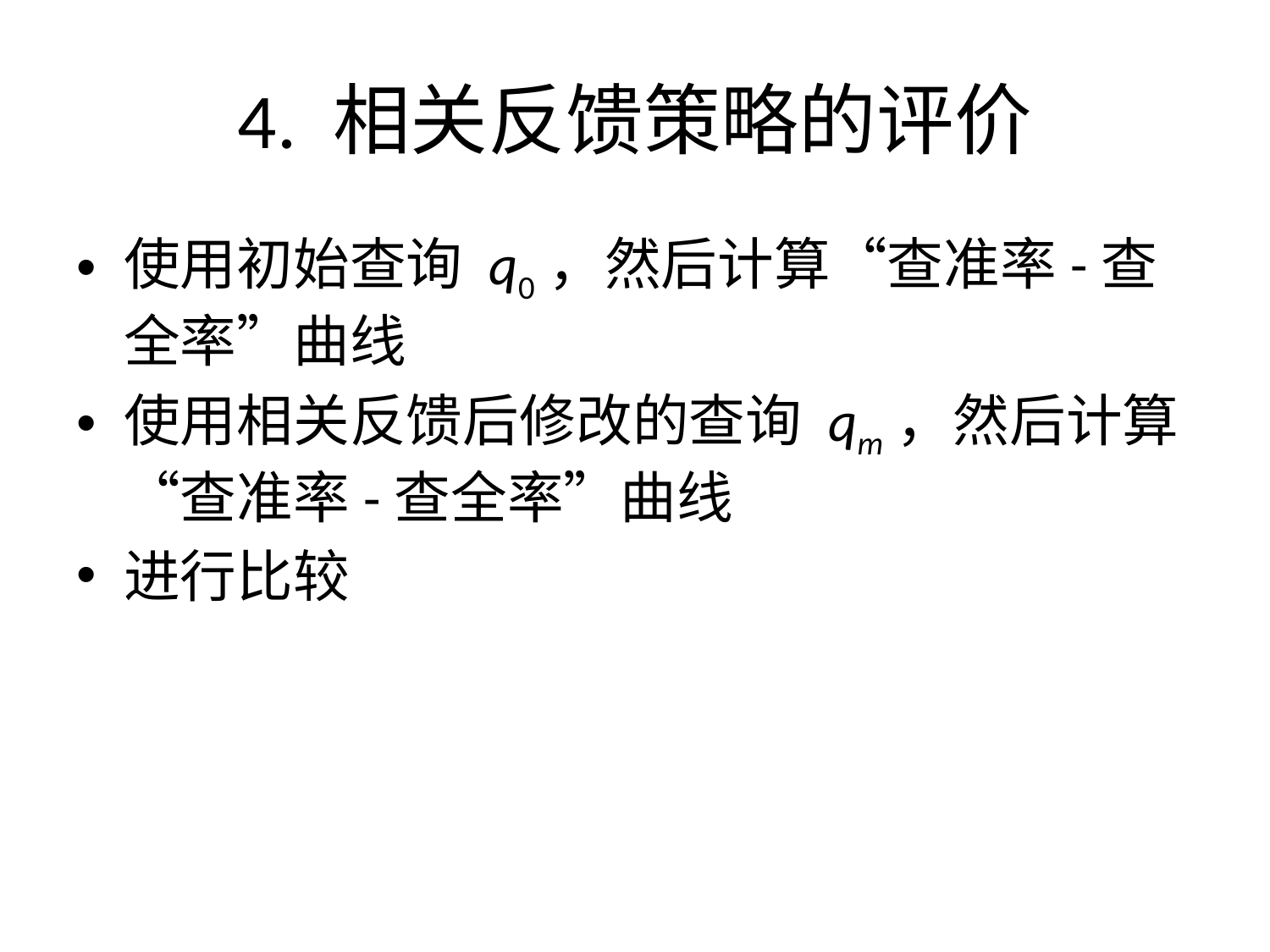

# 4. 相关反馈策略的评价
使用初始查询 q0，然后计算“查准率-查全率”曲线
使用相关反馈后修改的查询 qm，然后计算“查准率-查全率”曲线
进行比较